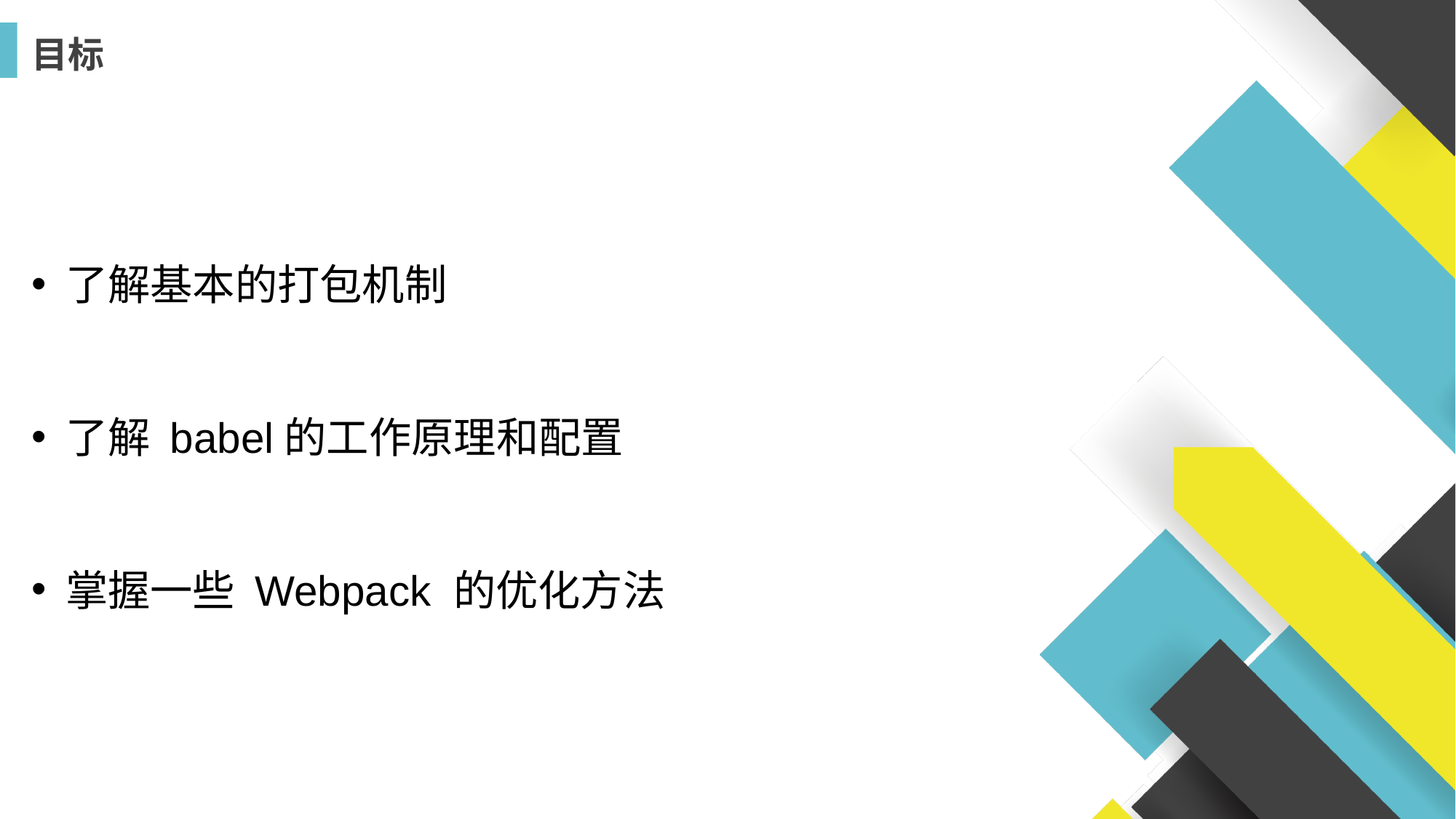

目标
了解基本的打包机制

了解 babel的工作原理和配置

掌握一些 Webpack 的优化方法